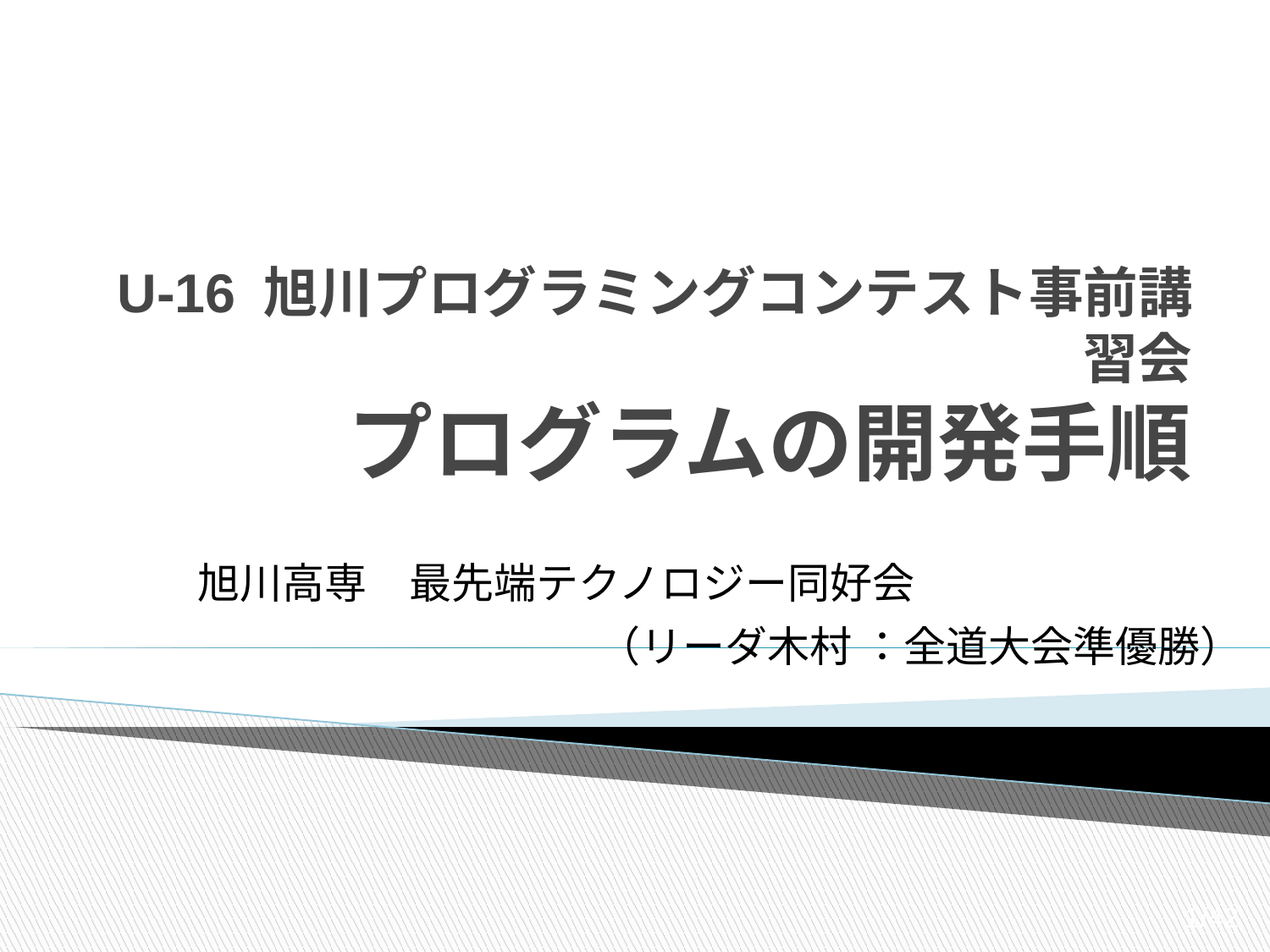

# U-16 旭川プログラミングコンテスト事前講習会 プログラムの開発手順
旭川高専　最先端テクノロジー同好会
（リーダ木村 ：全道大会準優勝）
1/42